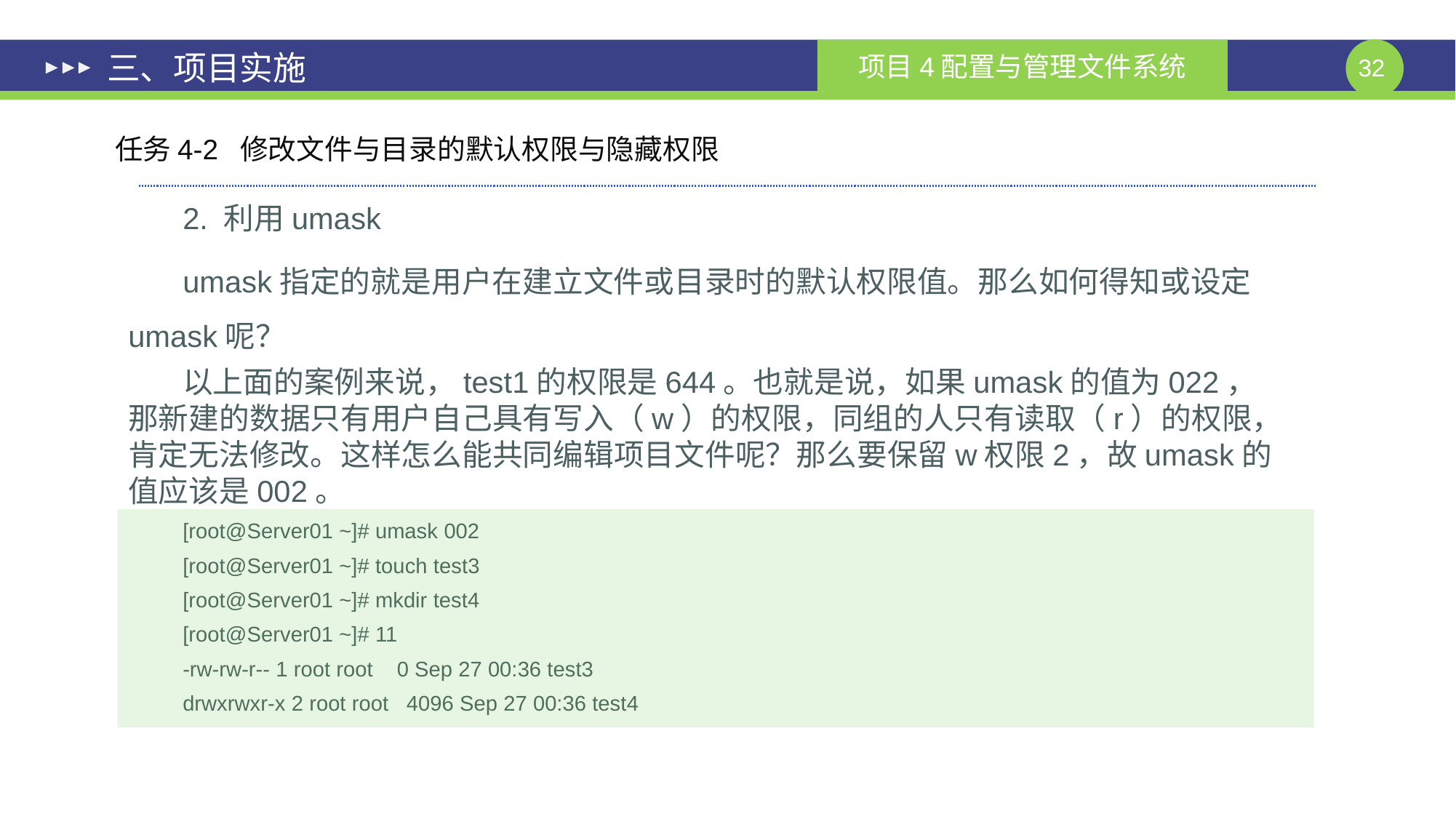

# 三、项目实施
任务4-2  修改文件与目录的默认权限与隐藏权限
2. 利用umask
umask指定的就是用户在建立文件或目录时的默认权限值。那么如何得知或设定umask呢？
以上面的案例来说，test1的权限是644。也就是说，如果umask的值为022，那新建的数据只有用户自己具有写入（w）的权限，同组的人只有读取（r）的权限，肯定无法修改。这样怎么能共同编辑项目文件呢？那么要保留w权限2，故umask的值应该是002。
[root@Server01 ~]# umask 002
[root@Server01 ~]# touch test3
[root@Server01 ~]# mkdir test4
[root@Server01 ~]# 11
-rw-rw-r-- 1 root root    0 Sep 27 00:36 test3
drwxrwxr-x 2 root root   4096 Sep 27 00:36 test4